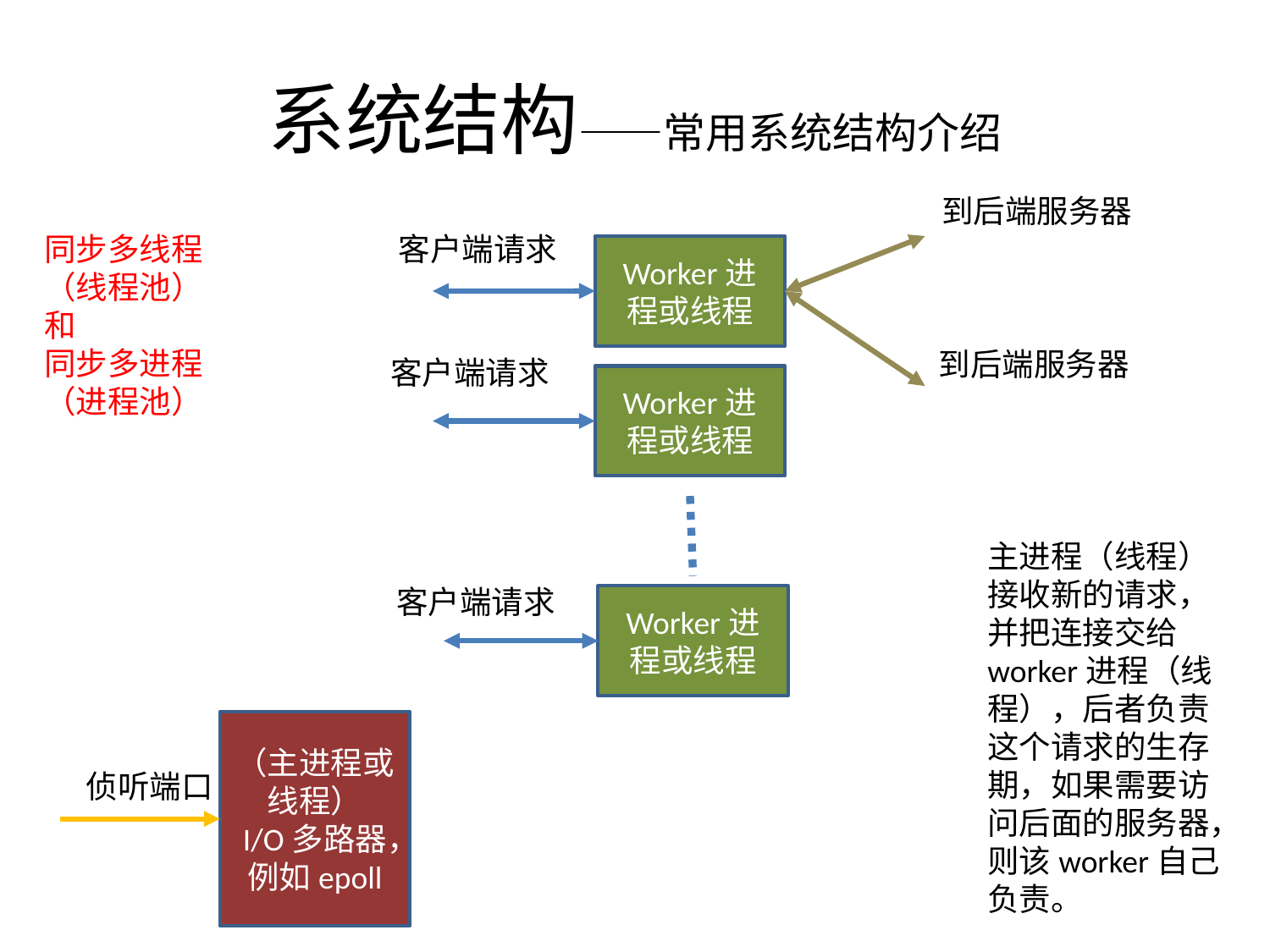

# 系统结构——常用系统结构介绍
到后端服务器
同步多线程
（线程池）
和
同步多进程
（进程池）
客户端请求
Worker进程或线程
到后端服务器
客户端请求
Worker进程或线程
主进程（线程）接收新的请求，并把连接交给worker进程（线程），后者负责这个请求的生存期，如果需要访问后面的服务器，则该worker自己负责。
客户端请求
Worker进程或线程
（主进程或线程）
I/O多路器，例如epoll
侦听端口